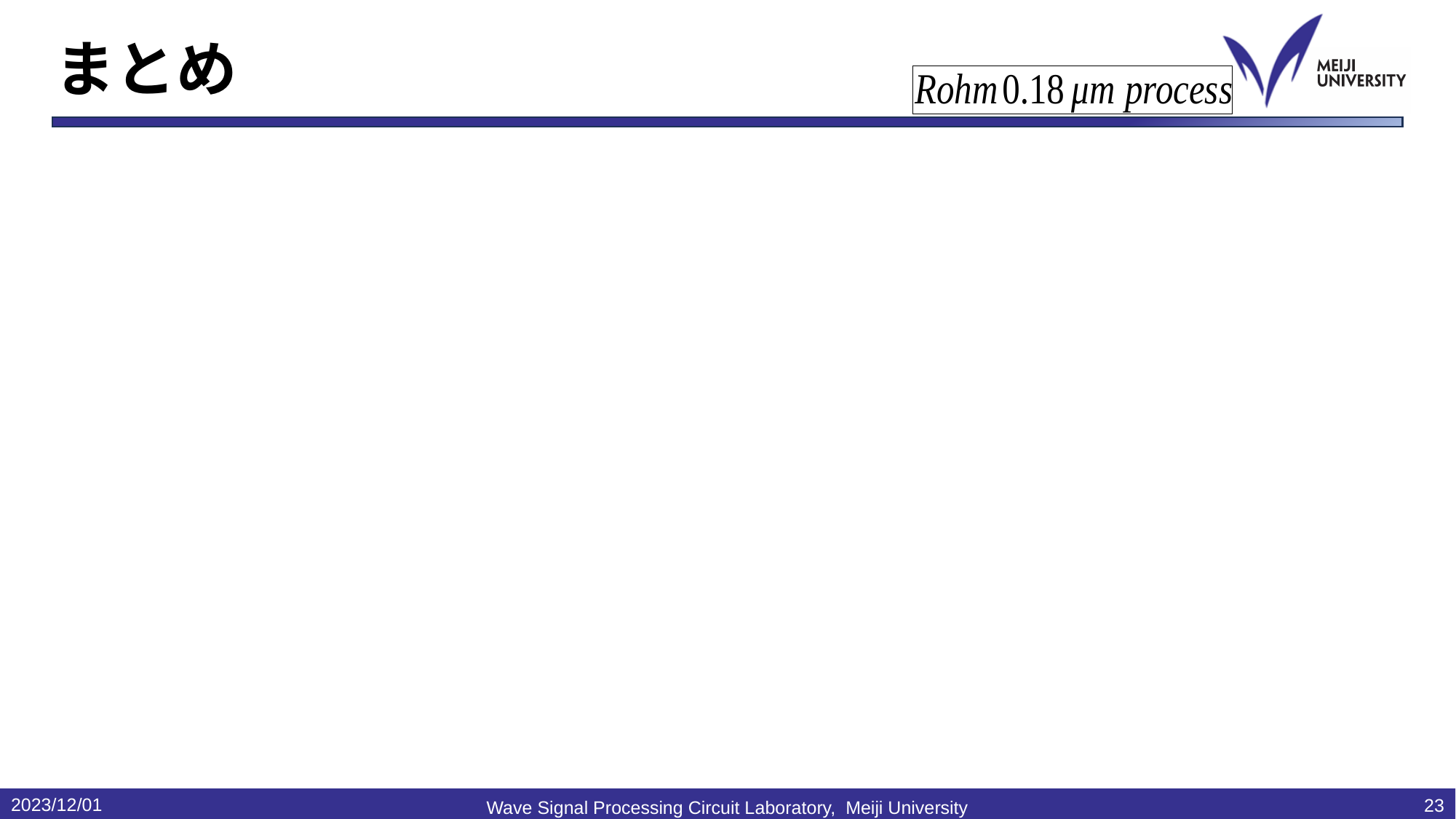

# まとめ
2023/12/01
23
Wave Signal Processing Circuit Laboratory,  Meiji University